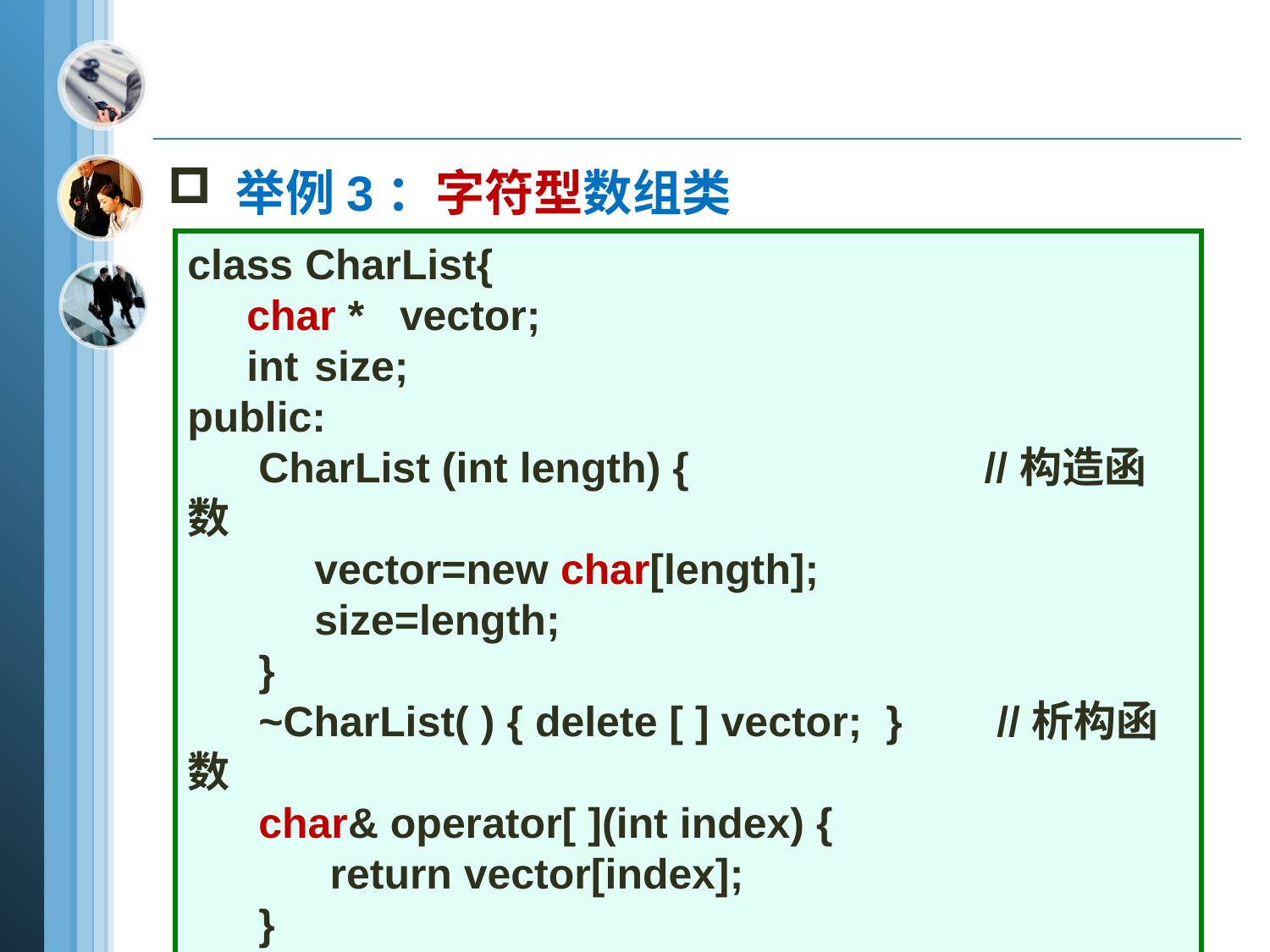

举例3：字符型数组类
class CharList{
     char *   vector;
     int 	size;
public:
      CharList (int length) {                         //构造函数
          	vector=new char[length];
          	size=length;
      }
      ~CharList( ) { delete [ ] vector;  }        //析构函数
      char& operator[ ](int index) {
            return vector[index];
      }
};